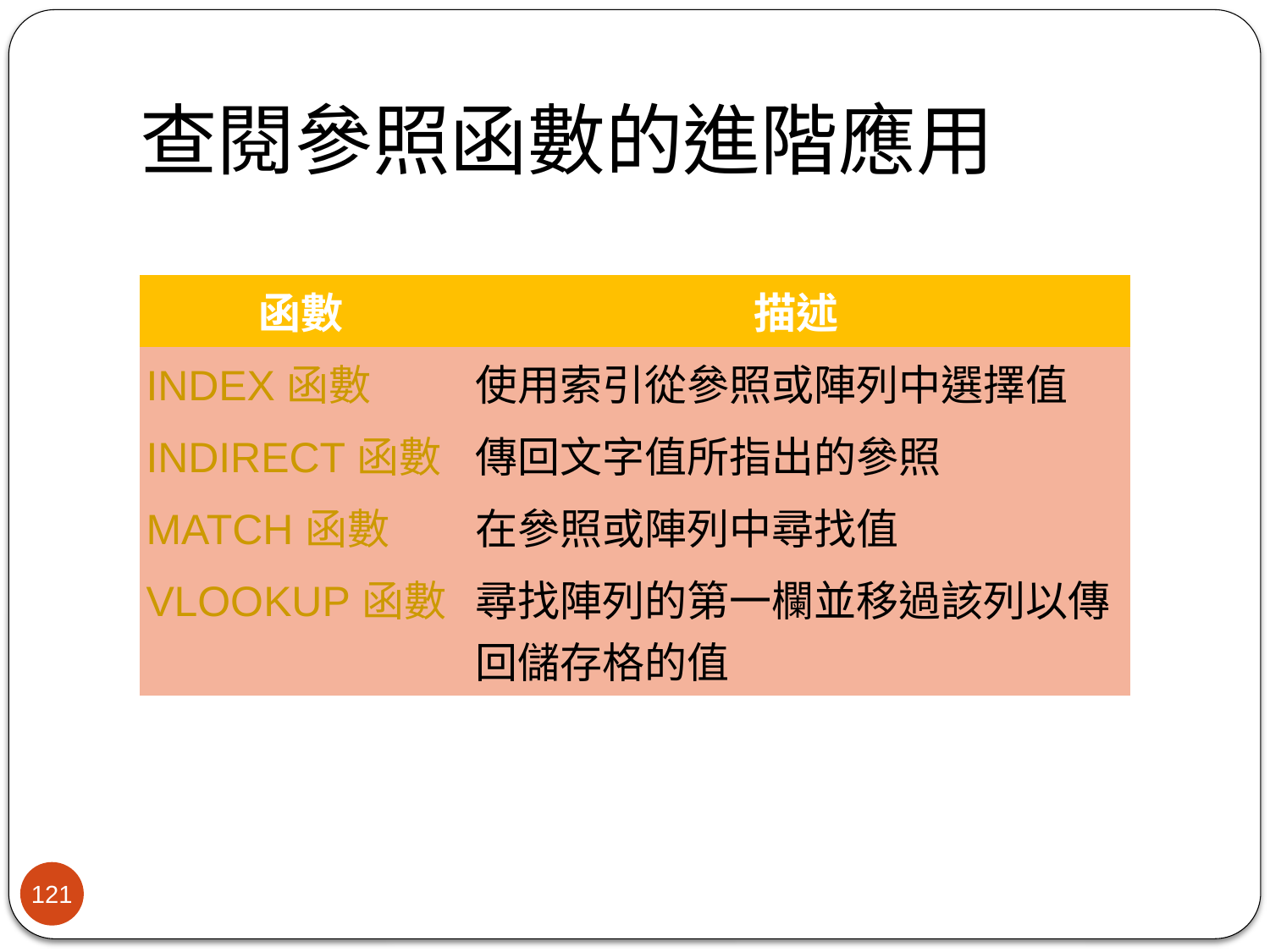

# 查閱參照函數的進階應用
| 函數 | 描述 |
| --- | --- |
| INDEX 函數 | 使用索引從參照或陣列中選擇值 |
| INDIRECT 函數 | 傳回文字值所指出的參照 |
| MATCH 函數 | 在參照或陣列中尋找值 |
| VLOOKUP 函數 | 尋找陣列的第一欄並移過該列以傳回儲存格的值 |
121